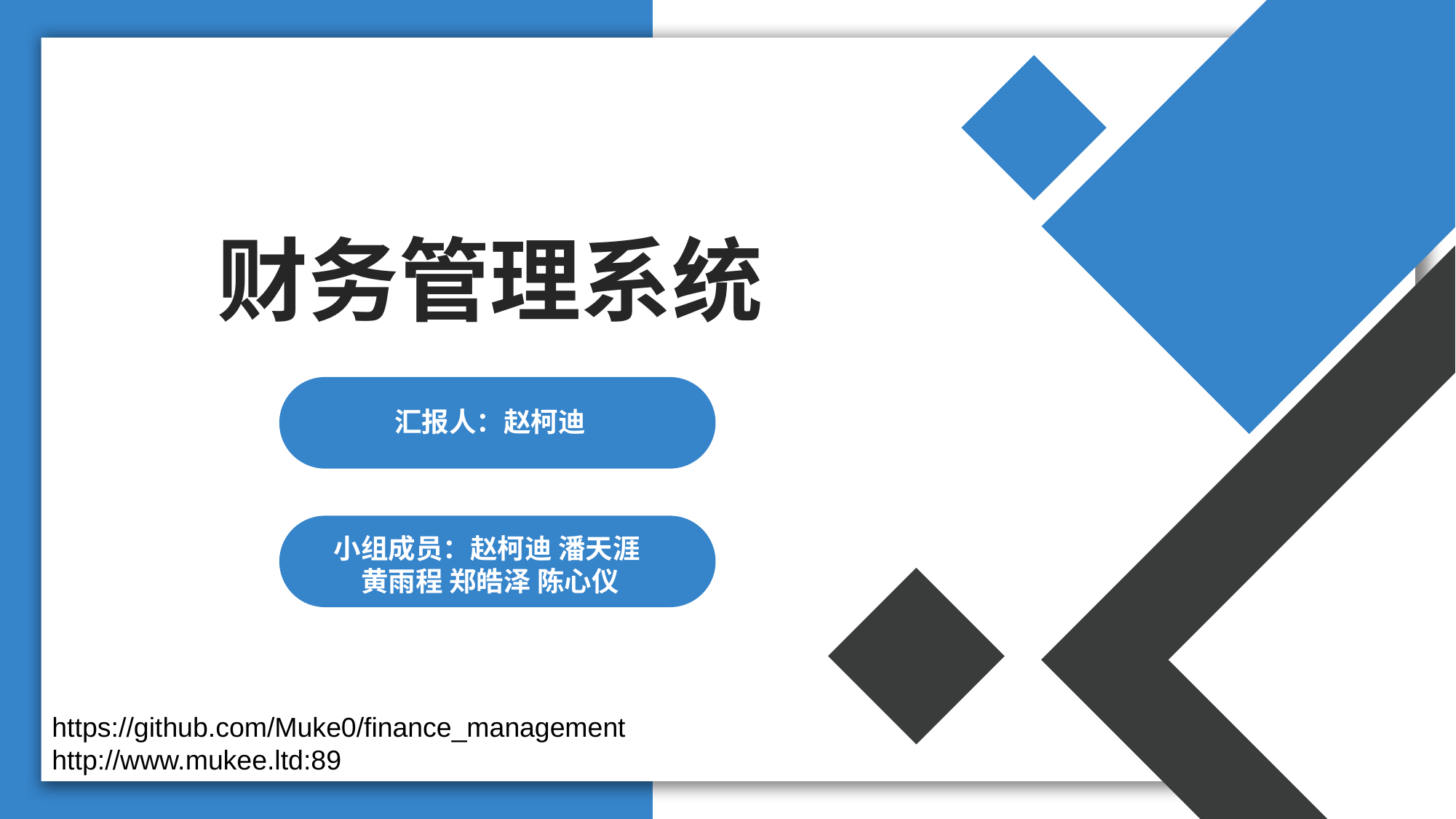

财务管理系统

汇报人：赵柯迪

小组成员：赵柯迪 潘天涯
黄雨程 郑皓泽 陈心仪

https://github.com/Muke0/finance_management
http://www.mukee.ltd:89